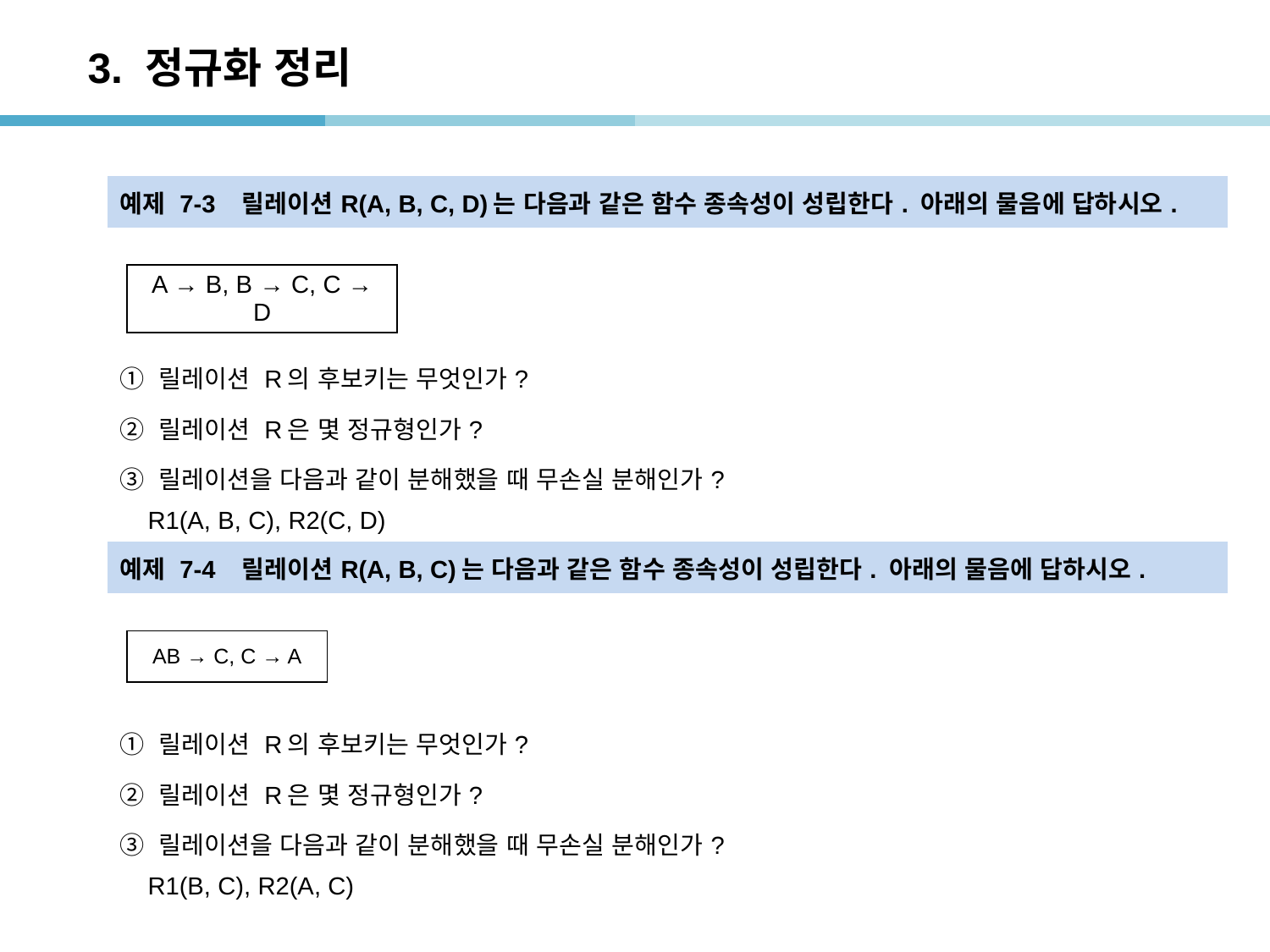

# 3. 정규화 정리
| 예제 7-3 릴레이션R(A, B, C, D)는 다음과 같은 함수 종속성이 성립한다. 아래의 물음에 답하시오. |
| --- |
| ① 릴레이션 R의 후보키는 무엇인가? ② 릴레이션 R은 몇 정규형인가? ③ 릴레이션을 다음과 같이 분해했을 때 무손실 분해인가? R1(A, B, C), R2(C, D) |
| A → B, B → C, C → D |
| --- |
| 예제 7-4 릴레이션R(A, B, C)는 다음과 같은 함수 종속성이 성립한다. 아래의 물음에 답하시오. |
| --- |
| ① 릴레이션 R의 후보키는 무엇인가? ② 릴레이션 R은 몇 정규형인가? ③ 릴레이션을 다음과 같이 분해했을 때 무손실 분해인가? R1(B, C), R2(A, C) |
| AB → C, C → A |
| --- |